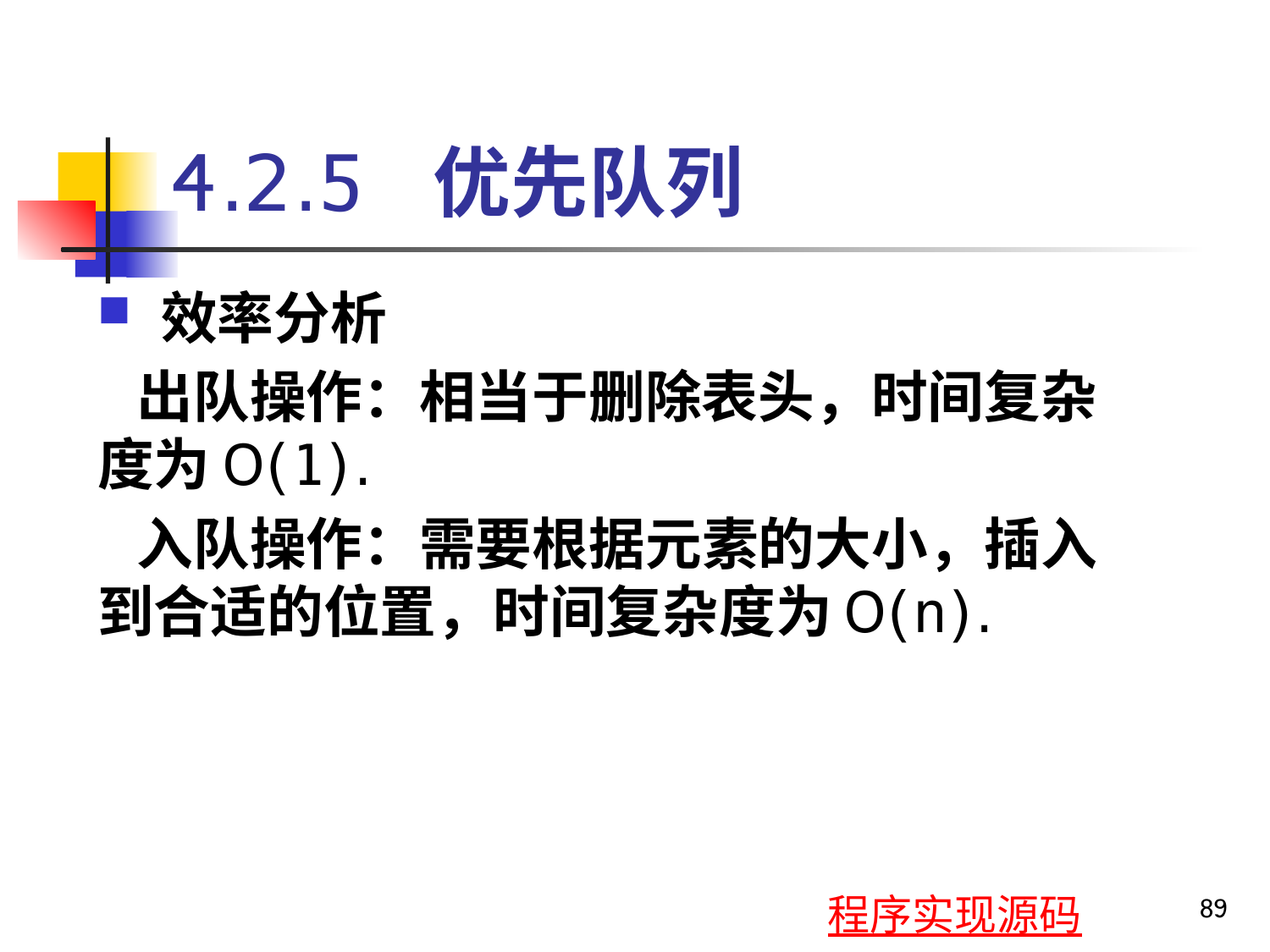

# 4.2.5  优先队列

效率分析
  出队操作：相当于删除表头，时间复杂度为O(1).
  入队操作：需要根据元素的大小，插入到合适的位置，时间复杂度为O(n).
89
程序实现源码